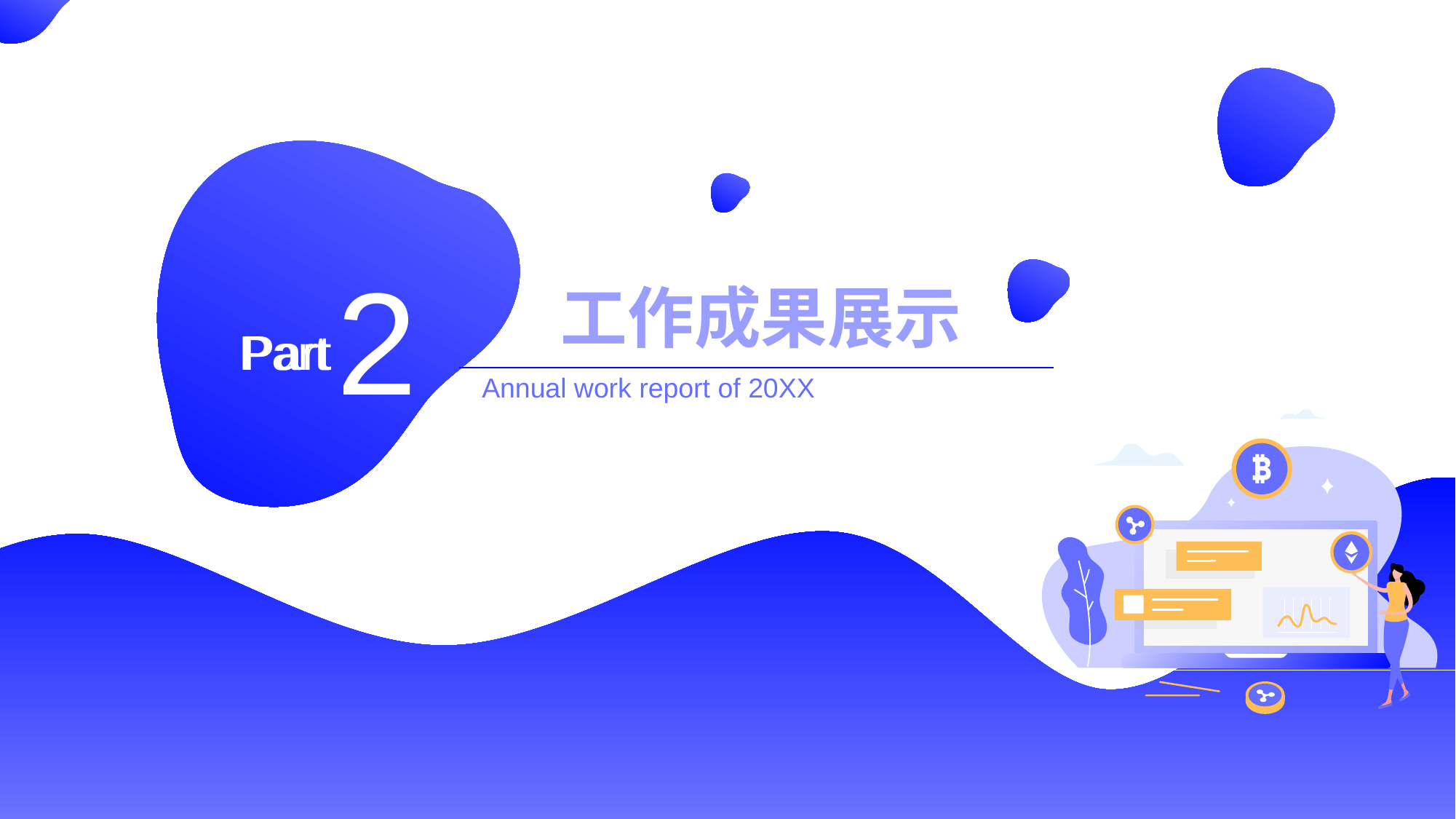

2
工作成果展示
Part
Annual work report of 20XX